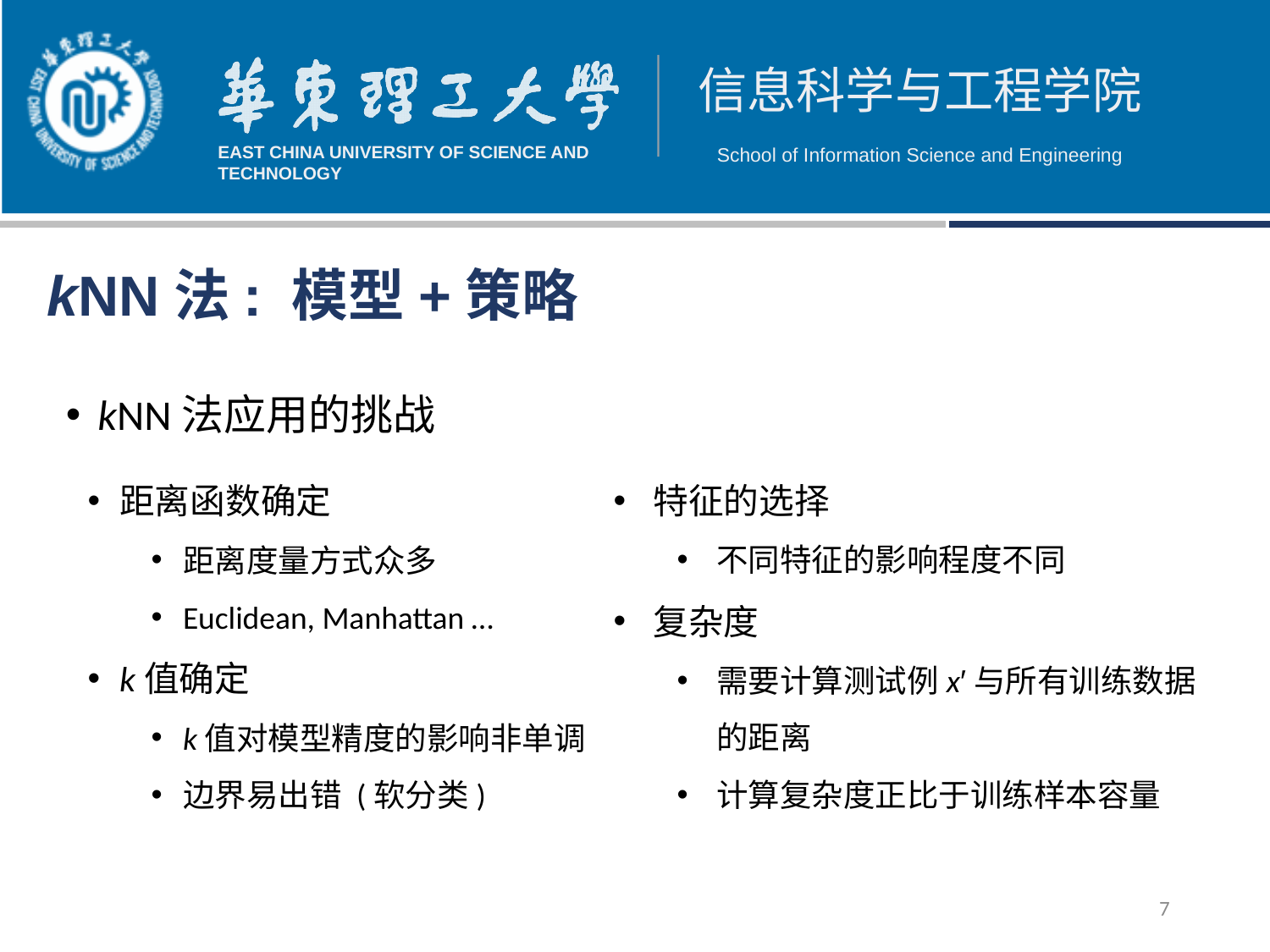

kNN法: 模型+策略
kNN法应用的挑战
距离函数确定
距离度量方式众多
Euclidean, Manhattan …
k值确定
k值对模型精度的影响非单调
边界易出错 (软分类)
特征的选择
不同特征的影响程度不同
复杂度
需要计算测试例x′与所有训练数据的距离
计算复杂度正比于训练样本容量
7